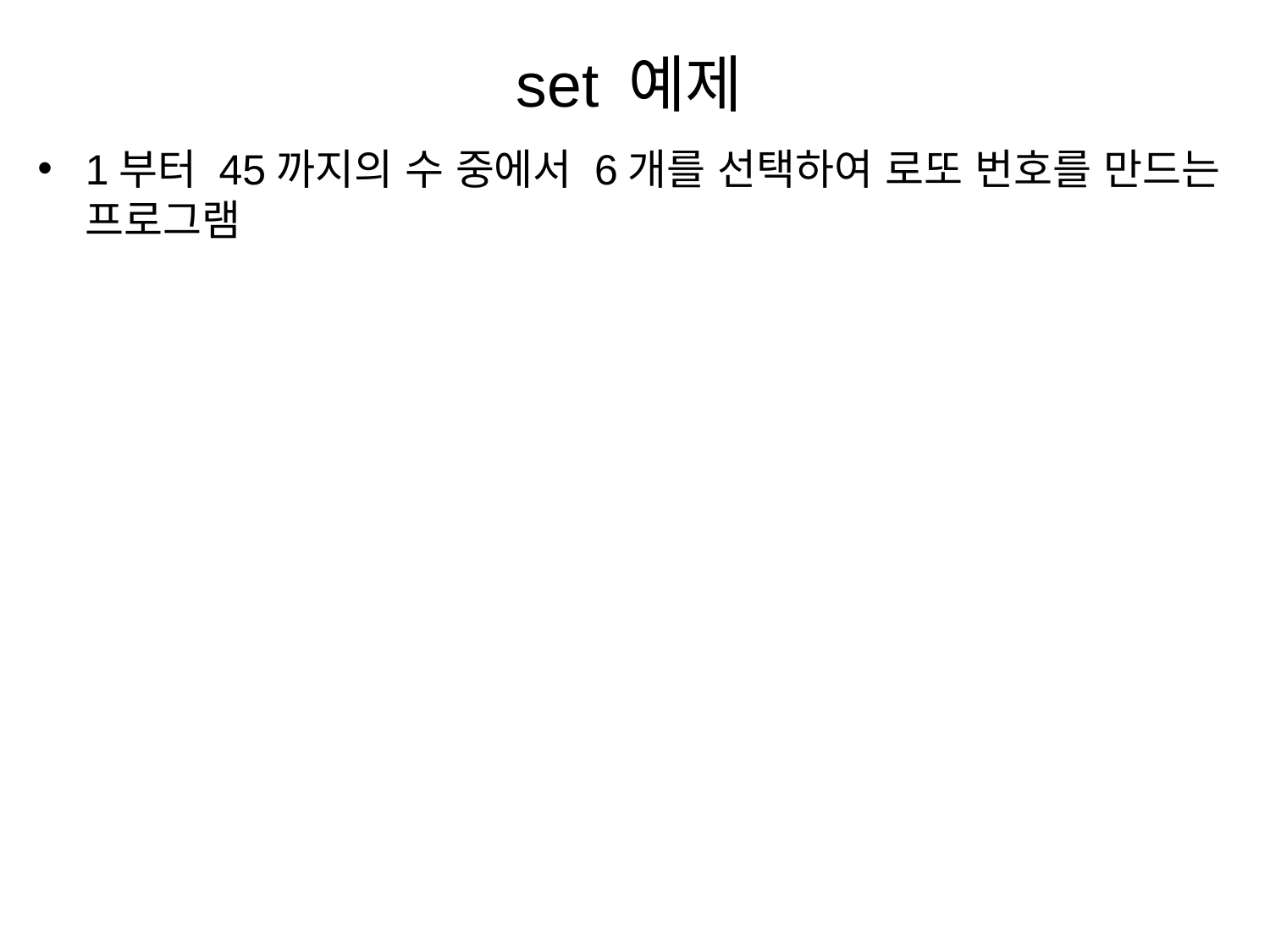

# set 예제
1부터 45까지의 수 중에서 6개를 선택하여 로또 번호를 만드는 프로그램